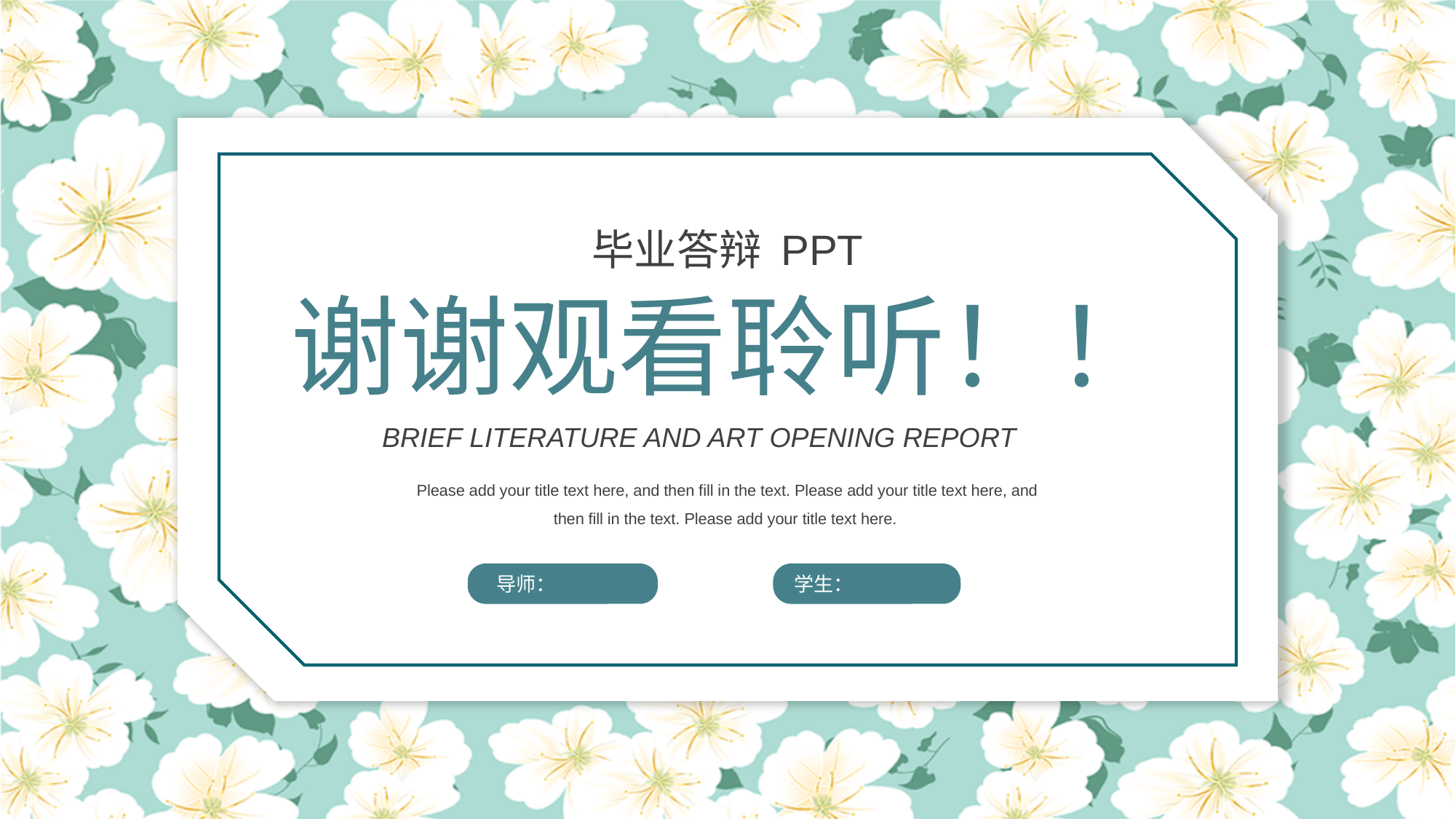

毕业答辩 PPT
谢谢观看聆听！！
BRIEF LITERATURE AND ART OPENING REPORT
Please add your title text here, and then fill in the text. Please add your title text here, and then fill in the text. Please add your title text here.

导师：

学生：